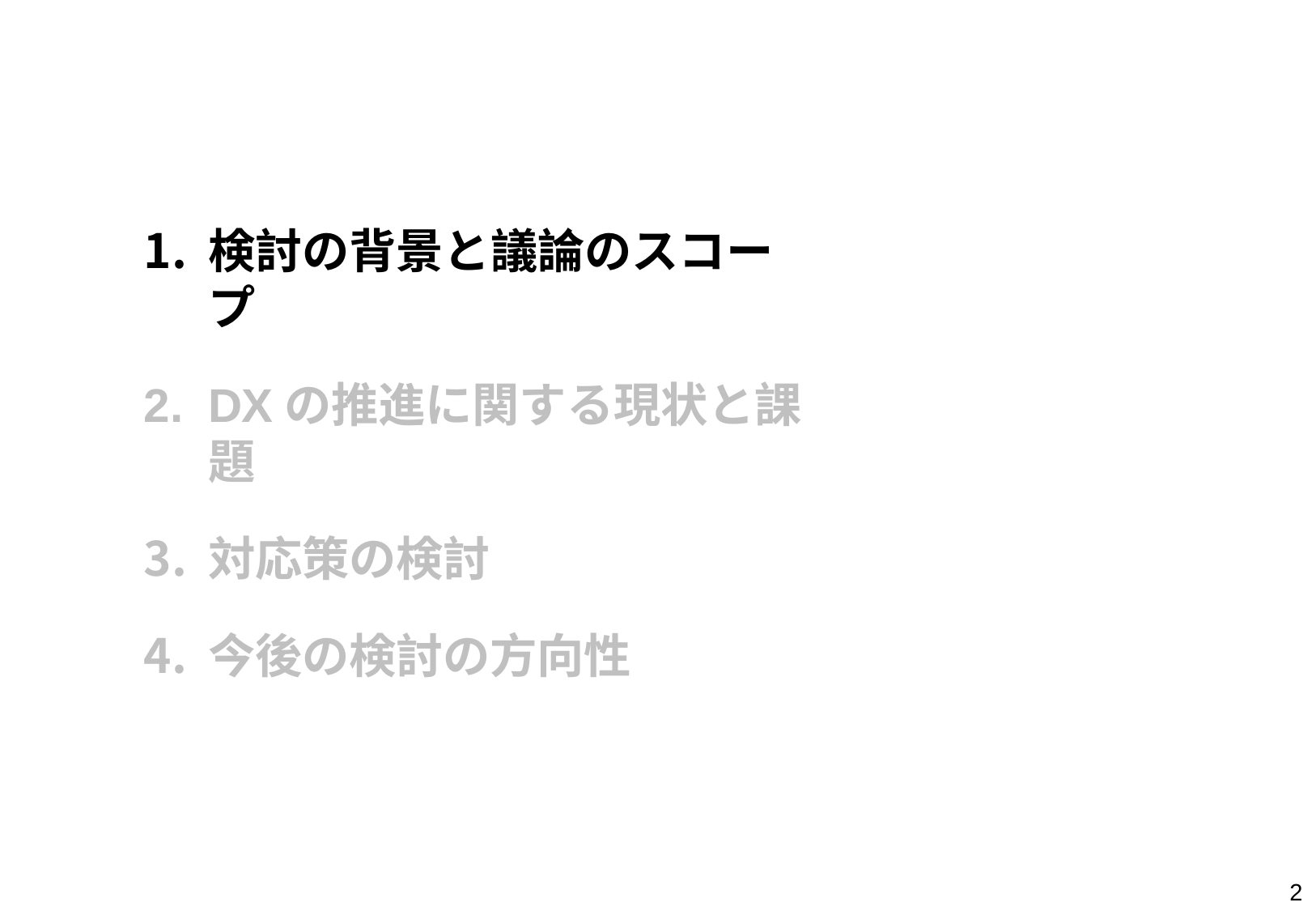

検討の背景と議論のスコープ

DXの推進に関する現状と課題

対応策の検討

今後の検討の方向性
2